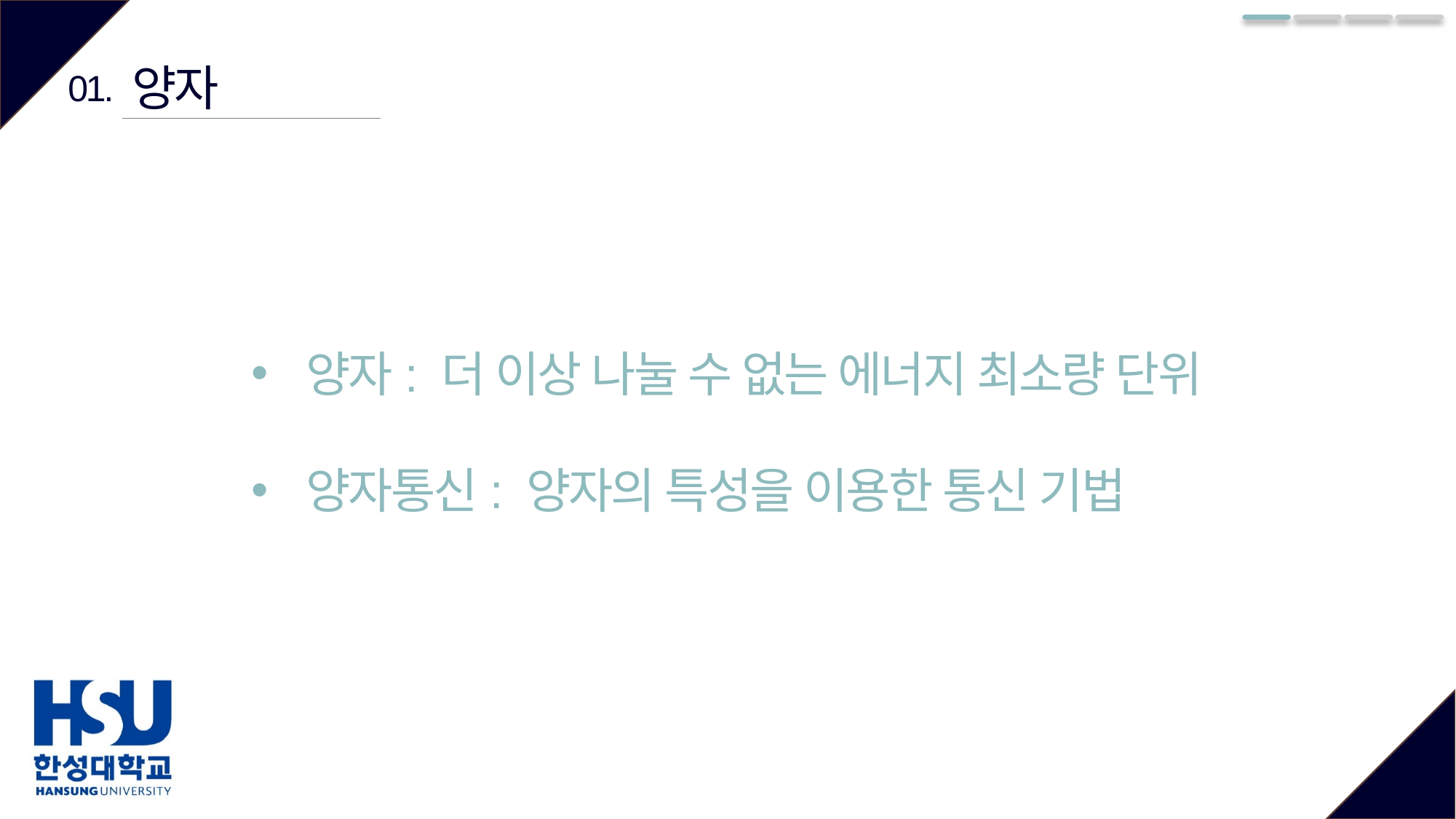

양자
01.
양자: 더 이상 나눌 수 없는 에너지 최소량 단위
양자통신: 양자의 특성을 이용한 통신 기법